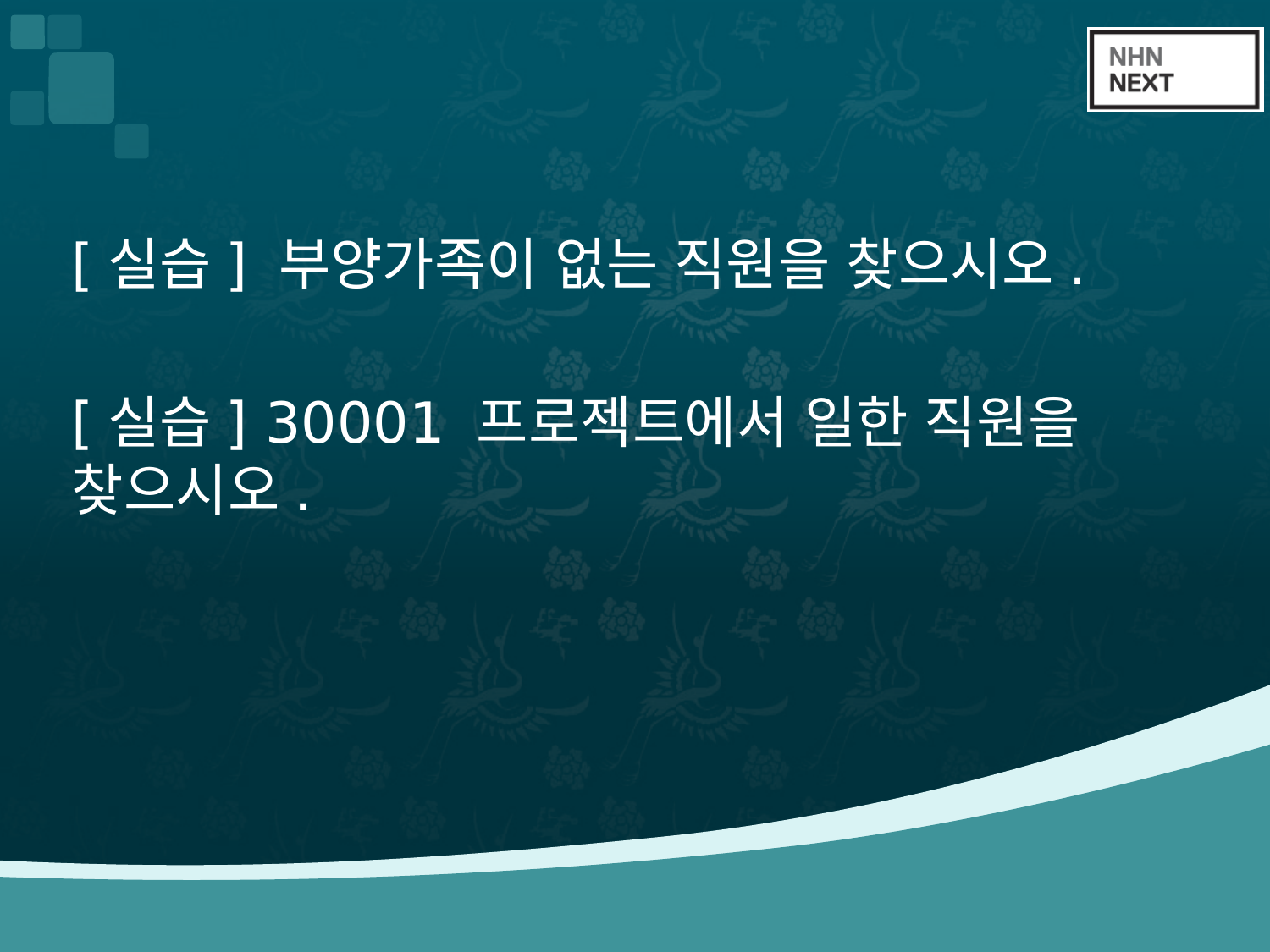

#
[실습] 부양가족이 없는 직원을 찾으시오.

[실습] 30001 프로젝트에서 일한 직원을 찾으시오.